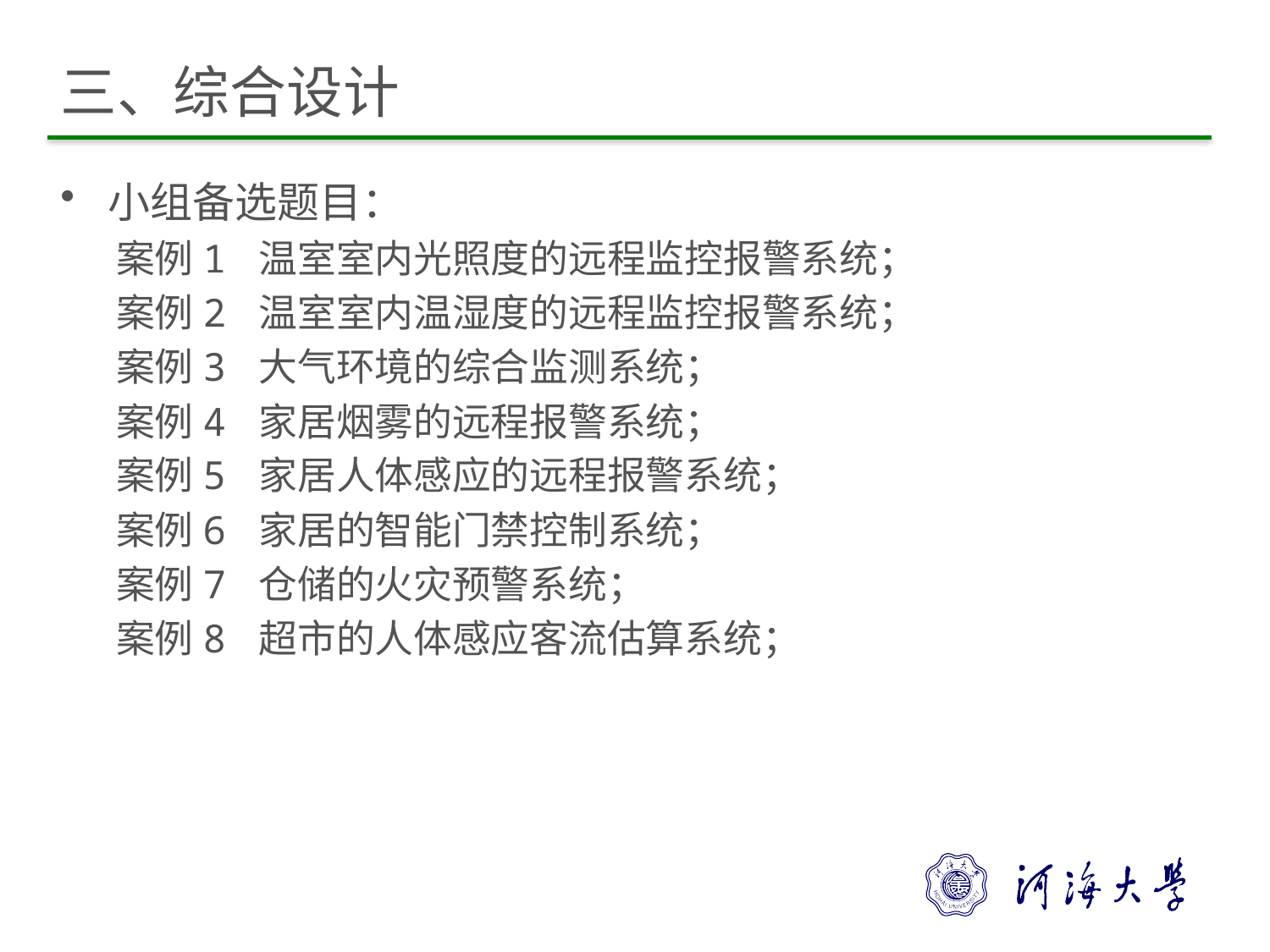

# 三、综合设计
小组备选题目：
案例1 温室室内光照度的远程监控报警系统；
案例2 温室室内温湿度的远程监控报警系统；
案例3 大气环境的综合监测系统；
案例4 家居烟雾的远程报警系统；
案例5 家居人体感应的远程报警系统；
案例6 家居的智能门禁控制系统；
案例7 仓储的火灾预警系统；
案例8 超市的人体感应客流估算系统；